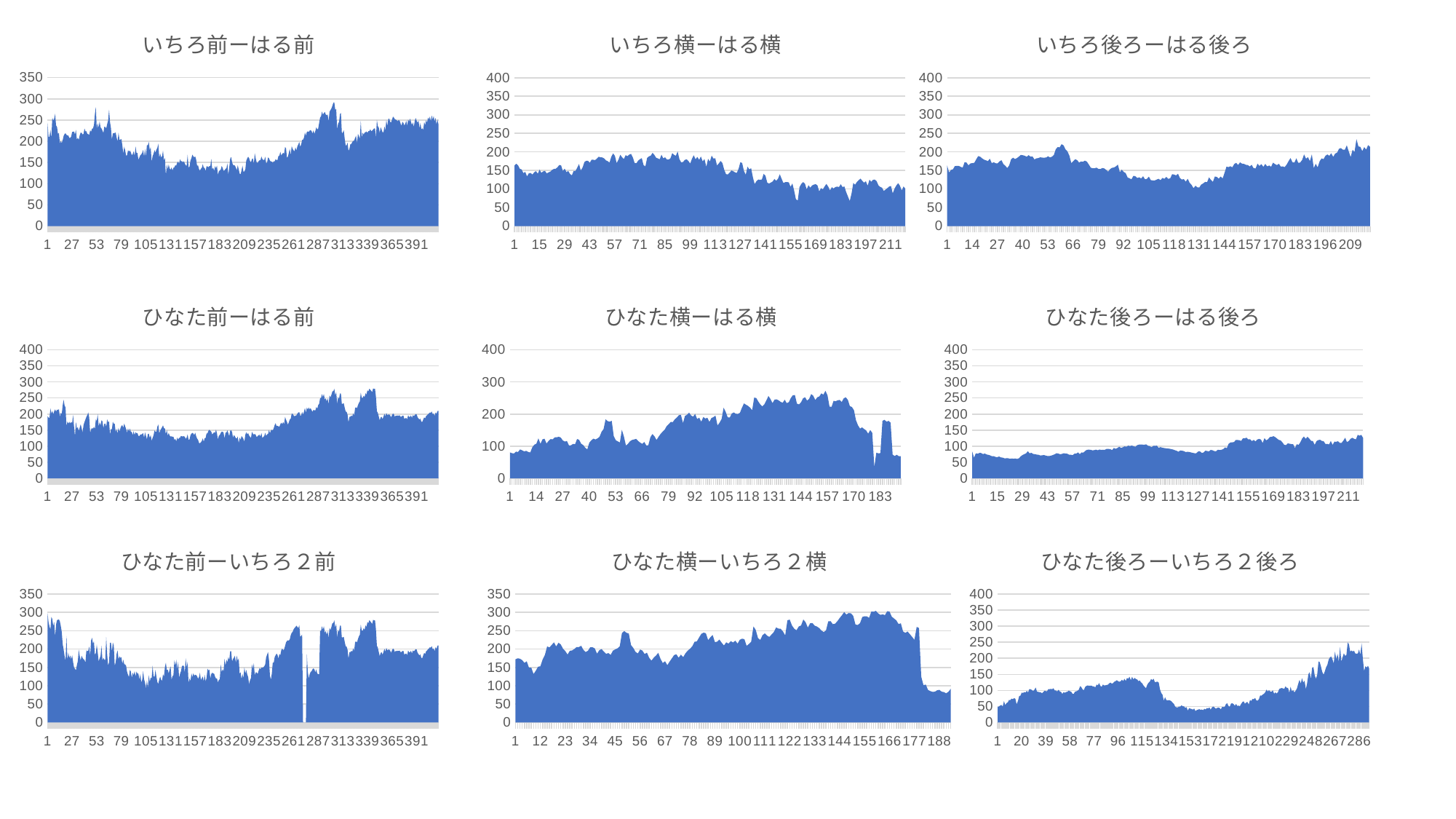

### Chart: いちろ前ーはる前

| Category |  |
|---|---|

### Chart: いちろ横ーはる横

| Category |  |
|---|---|

### Chart: いちろ後ろーはる後ろ

| Category |  |
|---|---|

### Chart: ひなた前ーはる前

| Category |  |
|---|---|

### Chart: ひなた横ーはる横

| Category |  |
|---|---|

### Chart: ひなた後ろーはる後ろ

| Category |  |
|---|---|

### Chart: ひなた前ーいちろ２前

| Category |  |
|---|---|

### Chart: ひなた横ーいちろ２横

| Category |  |
|---|---|

### Chart: ひなた後ろーいちろ２後ろ

| Category |  |
|---|---|